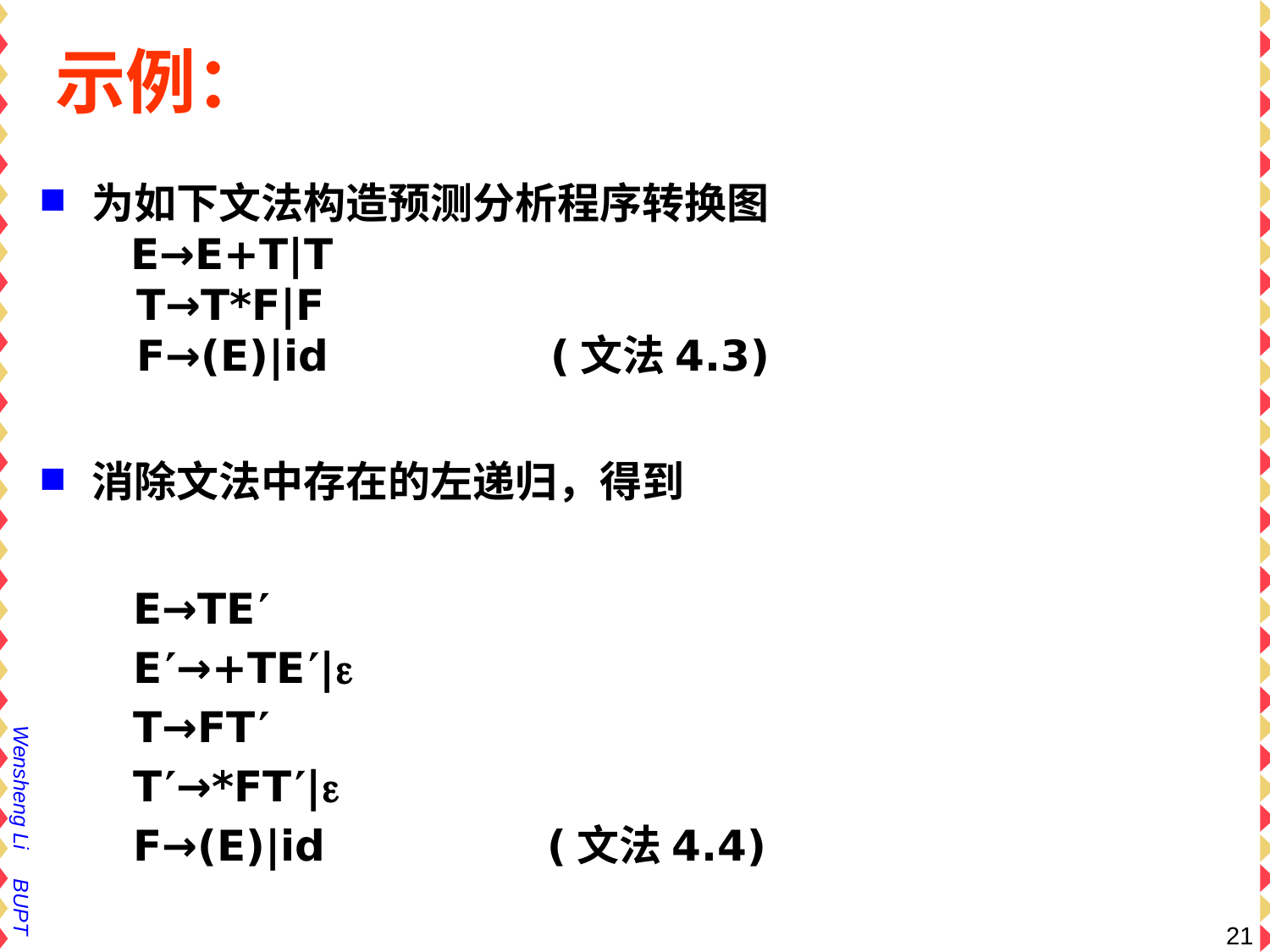

示例：
为如下文法构造预测分析程序转换图
   E→E+T|T
   T→T*F|F
   F→(E)|id               (文法4.3)

消除文法中存在的左递归，得到

      E→TE′
      E′→+TE′|ε
      T→FT′
      T′→*FT′|ε
      F→(E)|id               (文法4.4)
21